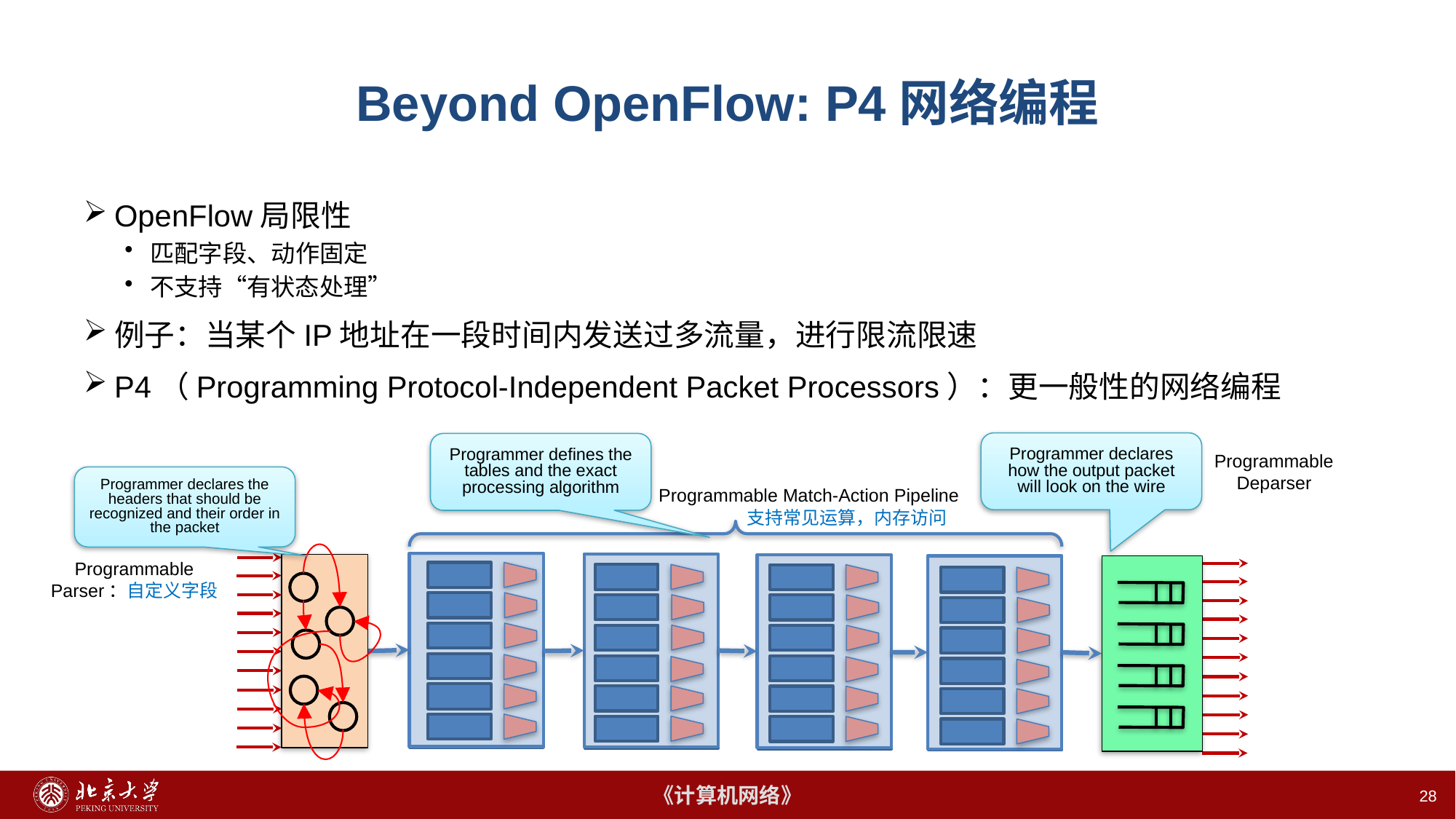

# Beyond OpenFlow: P4网络编程
OpenFlow局限性
匹配字段、动作固定
不支持“有状态处理”
例子：当某个IP地址在一段时间内发送过多流量，进行限流限速
P4（Programming Protocol-Independent Packet Processors）：更一般性的网络编程

Programmer declares how the output packet will look on the wire
Programmer defines the tables and the exact processing algorithm
Programmable
Deparser
Programmer declares the headers that should be recognized and their order in the packet
Programmable Match-Action Pipeline
支持常见运算，内存访问
Programmable
Parser：自定义字段

28